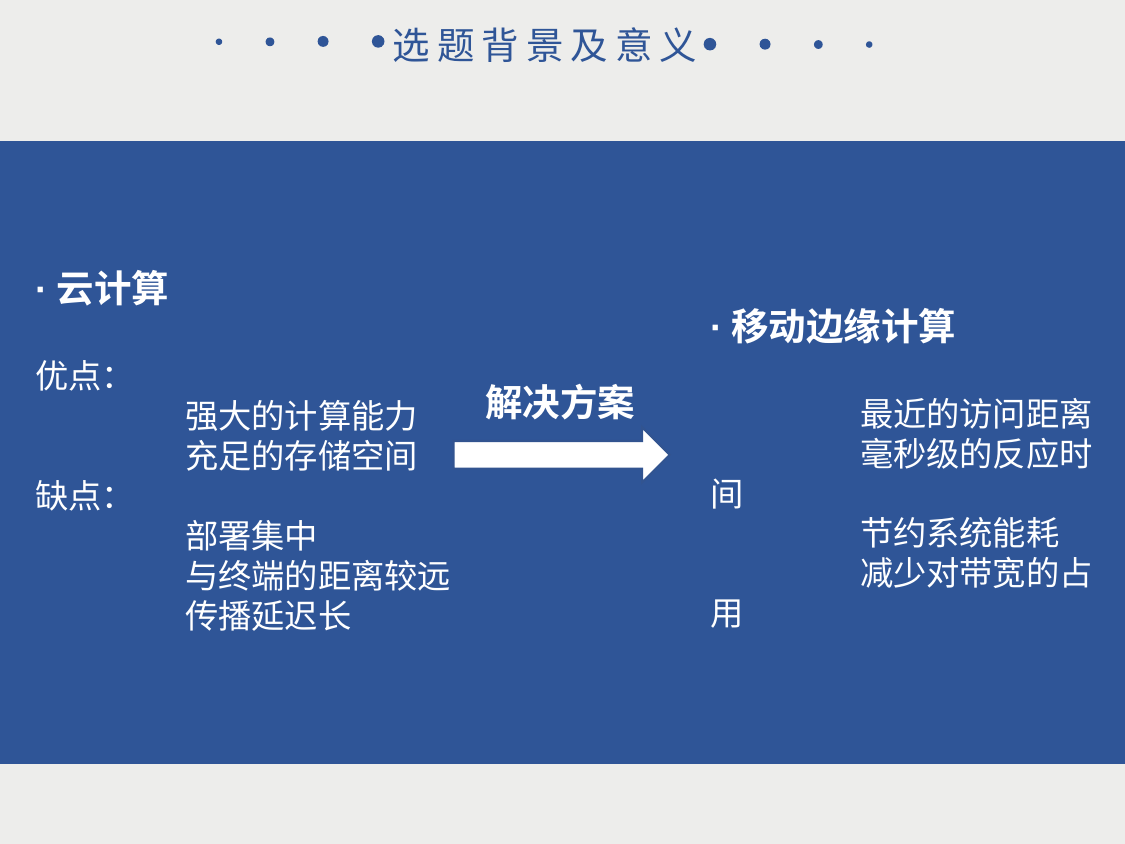

选题背景及意义

·云计算

优点：
	强大的计算能力
	充足的存储空间
缺点：
	部署集中
	与终端的距离较远
	传播延迟长

·移动边缘计算

	最近的访问距离
	毫秒级的反应时间
	节约系统能耗
	减少对带宽的占用

解决方案